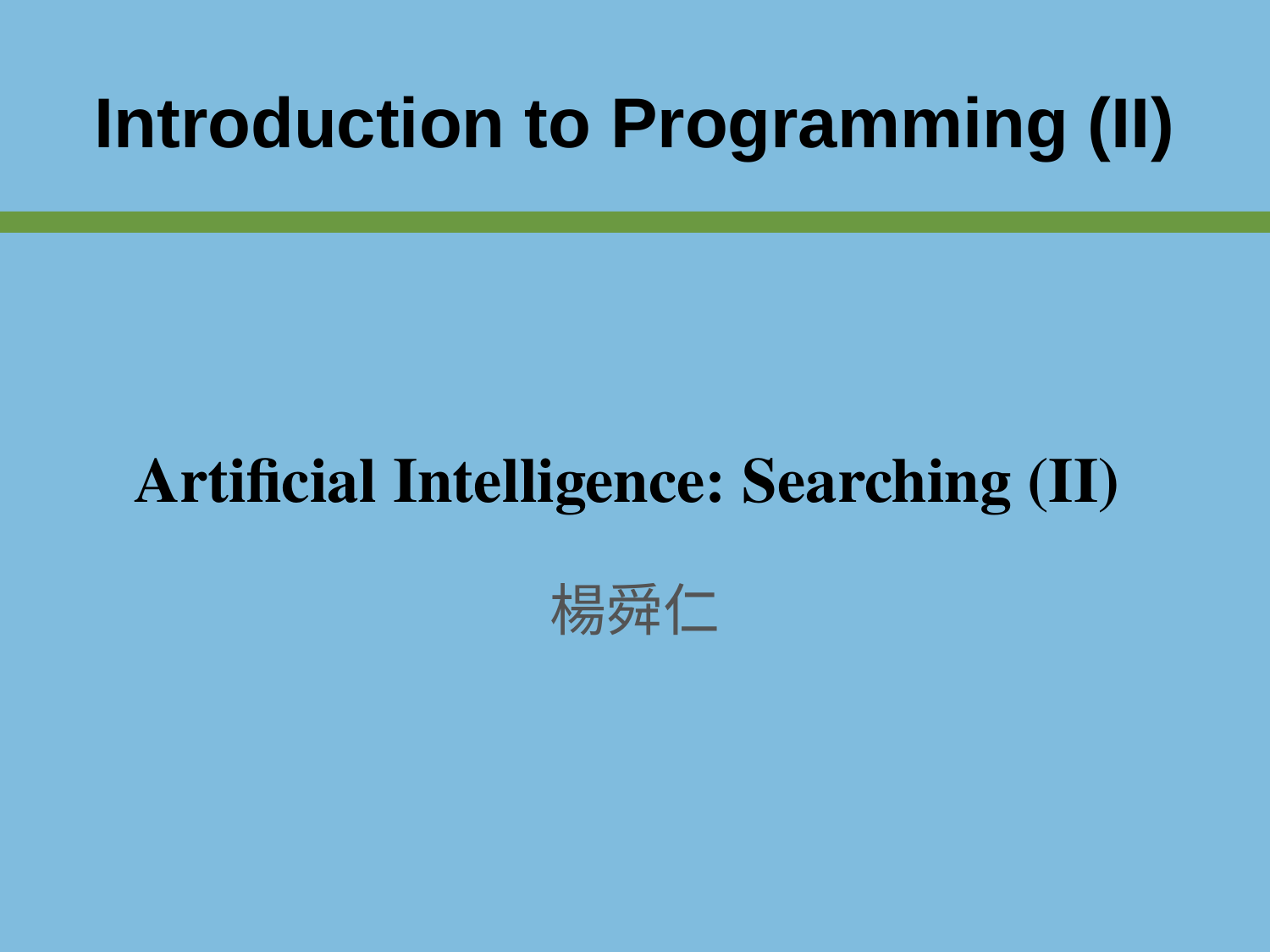

Introduction to Programming (II)
Artificial Intelligence: Searching (II)

楊舜仁